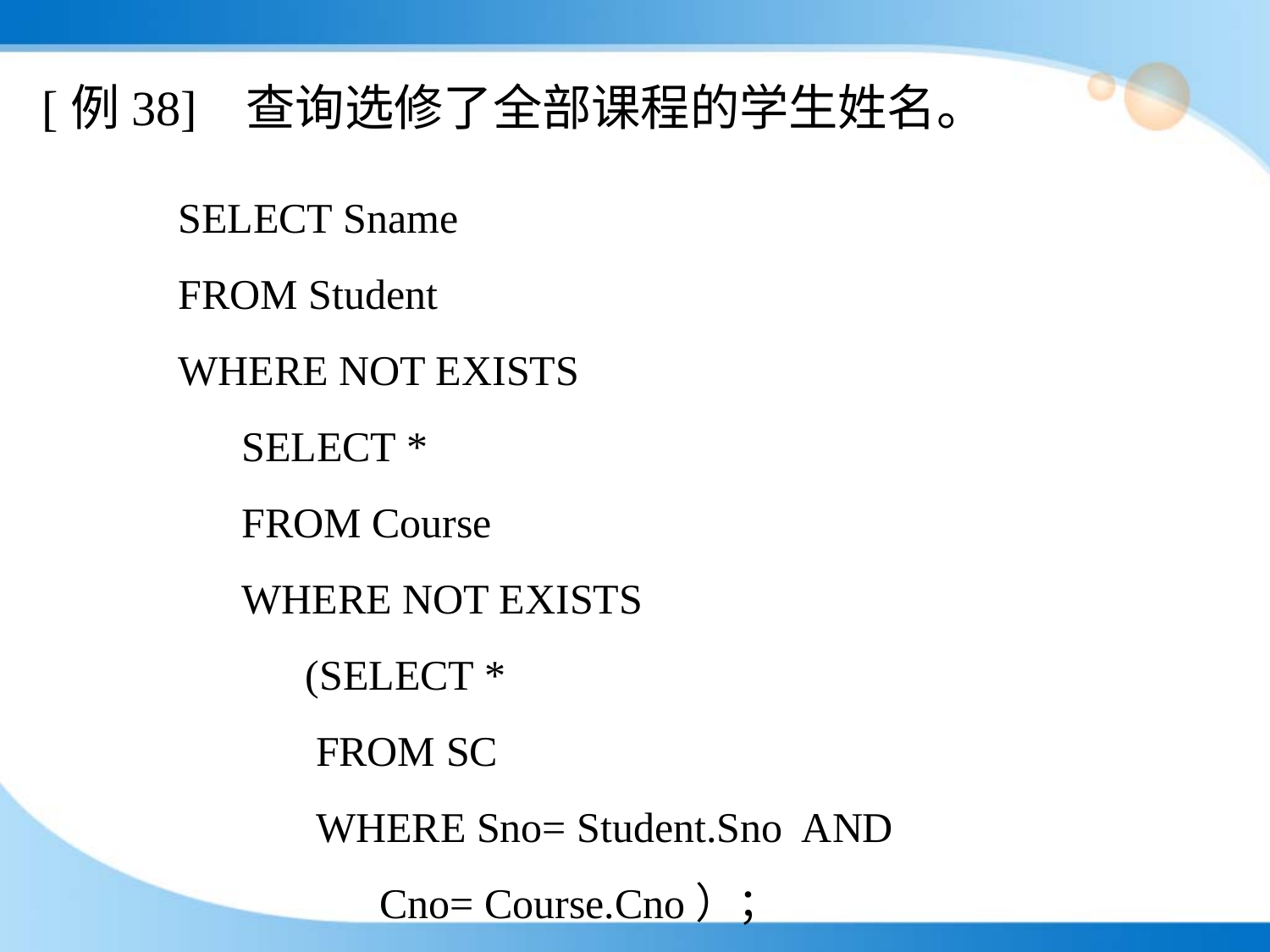

[例38]   查询选修了全部课程的学生姓名。
SELECT Sname
FROM Student
WHERE NOT EXISTS
      SELECT *
      FROM Course
      WHERE NOT EXISTS
            (SELECT *
             FROM SC
             WHERE Sno= Student.Sno  AND
                   Cno= Course.Cno）；